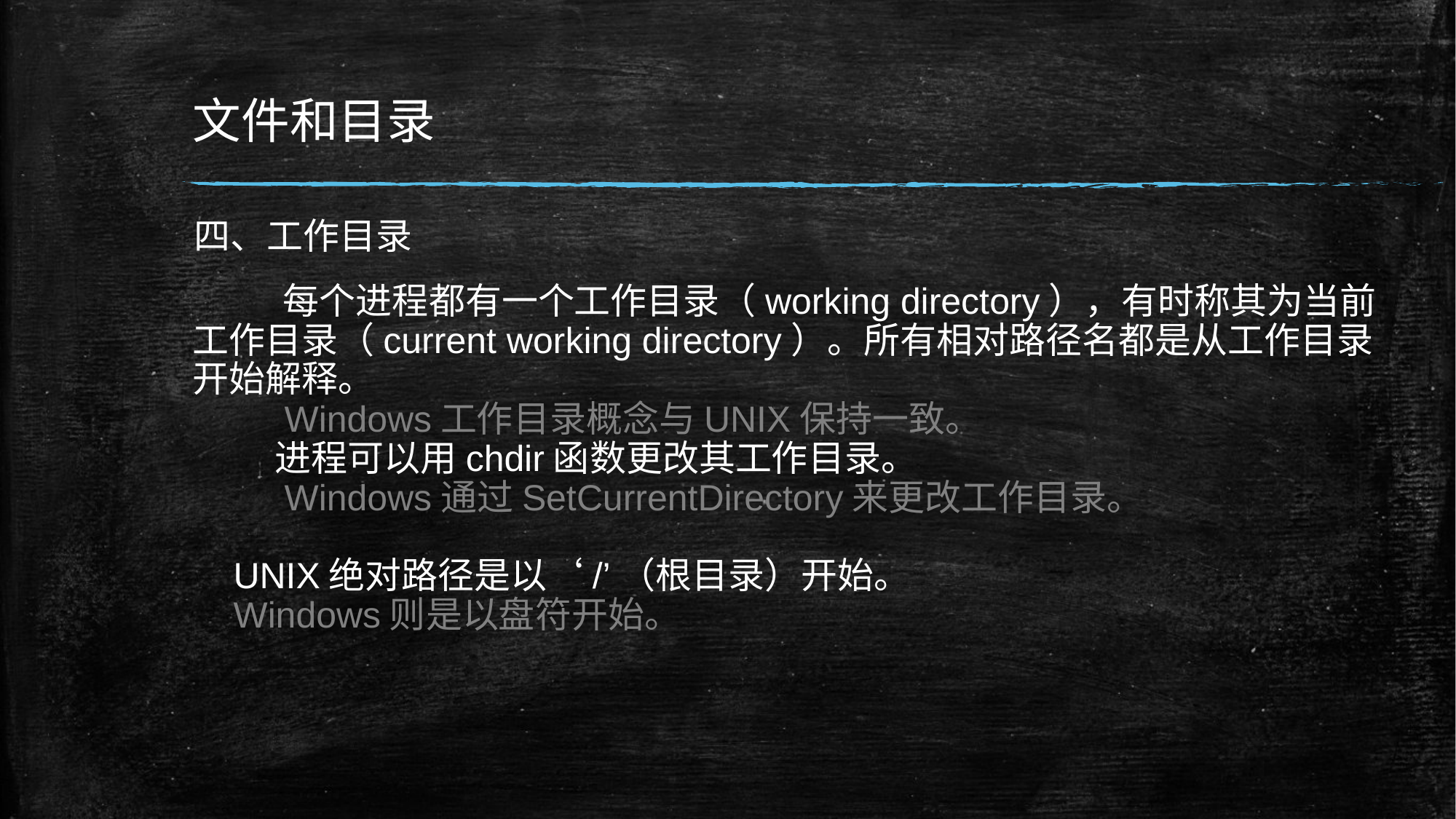

# 文件和目录
四、工作目录
          每个进程都有一个工作目录（working directory），有时称其为当前工作目录（current working directory）。所有相对路径名都是从工作目录开始解释。
         Windows工作目录概念与UNIX保持一致。
         进程可以用chdir函数更改其工作目录。
         Windows通过SetCurrentDirectory来更改工作目录。

    UNIX绝对路径是以‘/’（根目录）开始。
    Windows则是以盘符开始。